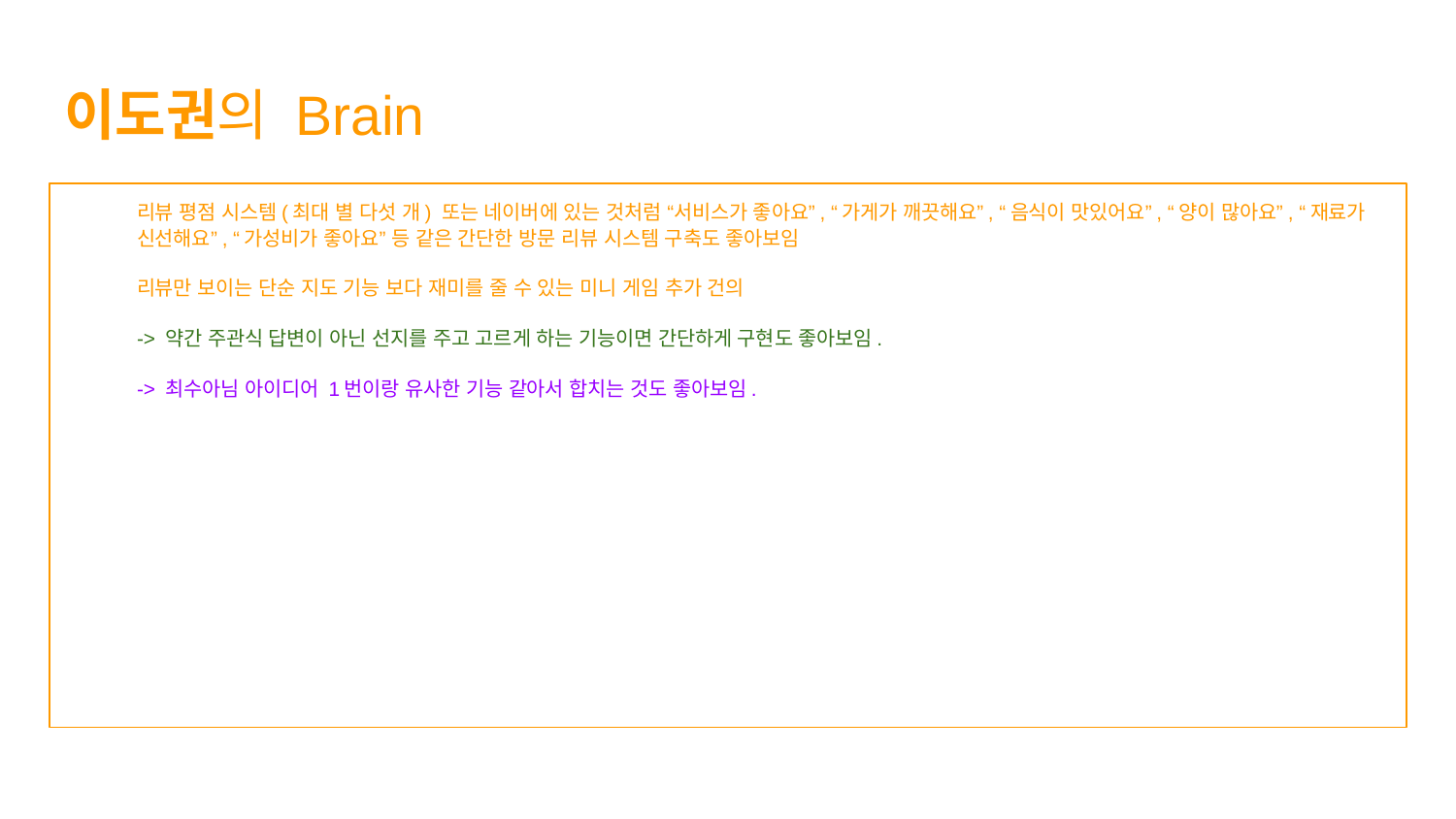

# 이도권의 Brain
리뷰 평점 시스템(최대 별 다섯 개) 또는 네이버에 있는 것처럼 “서비스가 좋아요”, “가게가 깨끗해요”, “음식이 맛있어요”, “양이 많아요”, “재료가 신선해요”, “가성비가 좋아요” 등 같은 간단한 방문 리뷰 시스템 구축도 좋아보임
리뷰만 보이는 단순 지도 기능 보다 재미를 줄 수 있는 미니 게임 추가 건의
-> 약간 주관식 답변이 아닌 선지를 주고 고르게 하는 기능이면 간단하게 구현도 좋아보임.
-> 최수아님 아이디어 1번이랑 유사한 기능 같아서 합치는 것도 좋아보임.